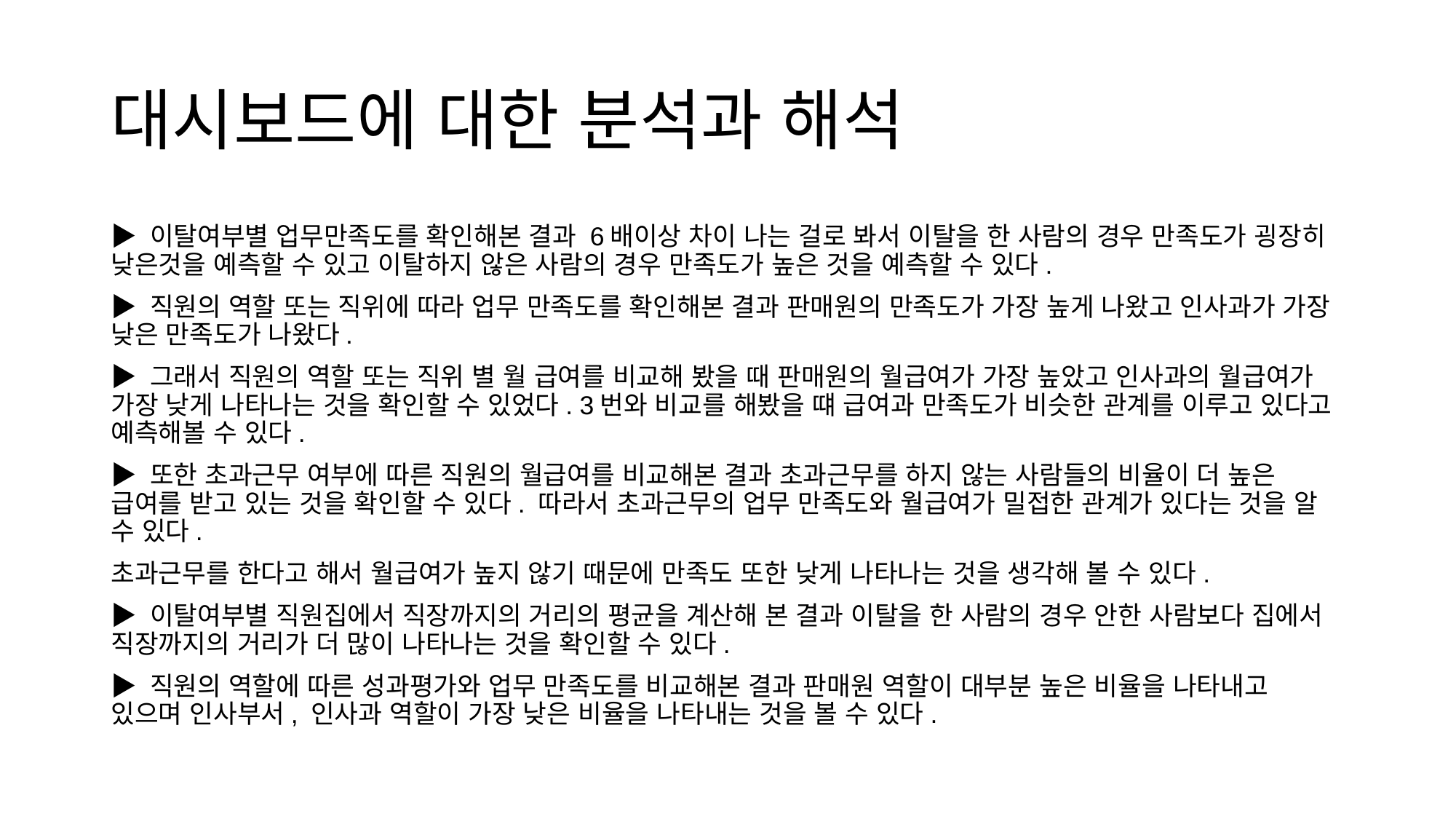

# 대시보드에 대한 분석과 해석
▶ 이탈여부별 업무만족도를 확인해본 결과 6배이상 차이 나는 걸로 봐서 이탈을 한 사람의 경우 만족도가 굉장히 낮은것을 예측할 수 있고 이탈하지 않은 사람의 경우 만족도가 높은 것을 예측할 수 있다.
▶ 직원의 역할 또는 직위에 따라 업무 만족도를 확인해본 결과 판매원의 만족도가 가장 높게 나왔고 인사과가 가장 낮은 만족도가 나왔다.
▶ 그래서 직원의 역할 또는 직위 별 월 급여를 비교해 봤을 때 판매원의 월급여가 가장 높았고 인사과의 월급여가 가장 낮게 나타나는 것을 확인할 수 있었다. 3번와 비교를 해봤을 떄 급여과 만족도가 비슷한 관계를 이루고 있다고 예측해볼 수 있다.
▶ 또한 초과근무 여부에 따른 직원의 월급여를 비교해본 결과 초과근무를 하지 않는 사람들의 비율이 더 높은 급여를 받고 있는 것을 확인할 수 있다. 따라서 초과근무의 업무 만족도와 월급여가 밀접한 관계가 있다는 것을 알 수 있다.
초과근무를 한다고 해서 월급여가 높지 않기 때문에 만족도 또한 낮게 나타나는 것을 생각해 볼 수 있다.
▶ 이탈여부별 직원집에서 직장까지의 거리의 평균을 계산해 본 결과 이탈을 한 사람의 경우 안한 사람보다 집에서 직장까지의 거리가 더 많이 나타나는 것을 확인할 수 있다.
▶ 직원의 역할에 따른 성과평가와 업무 만족도를 비교해본 결과 판매원 역할이 대부분 높은 비율을 나타내고 있으며 인사부서, 인사과 역할이 가장 낮은 비율을 나타내는 것을 볼 수 있다.